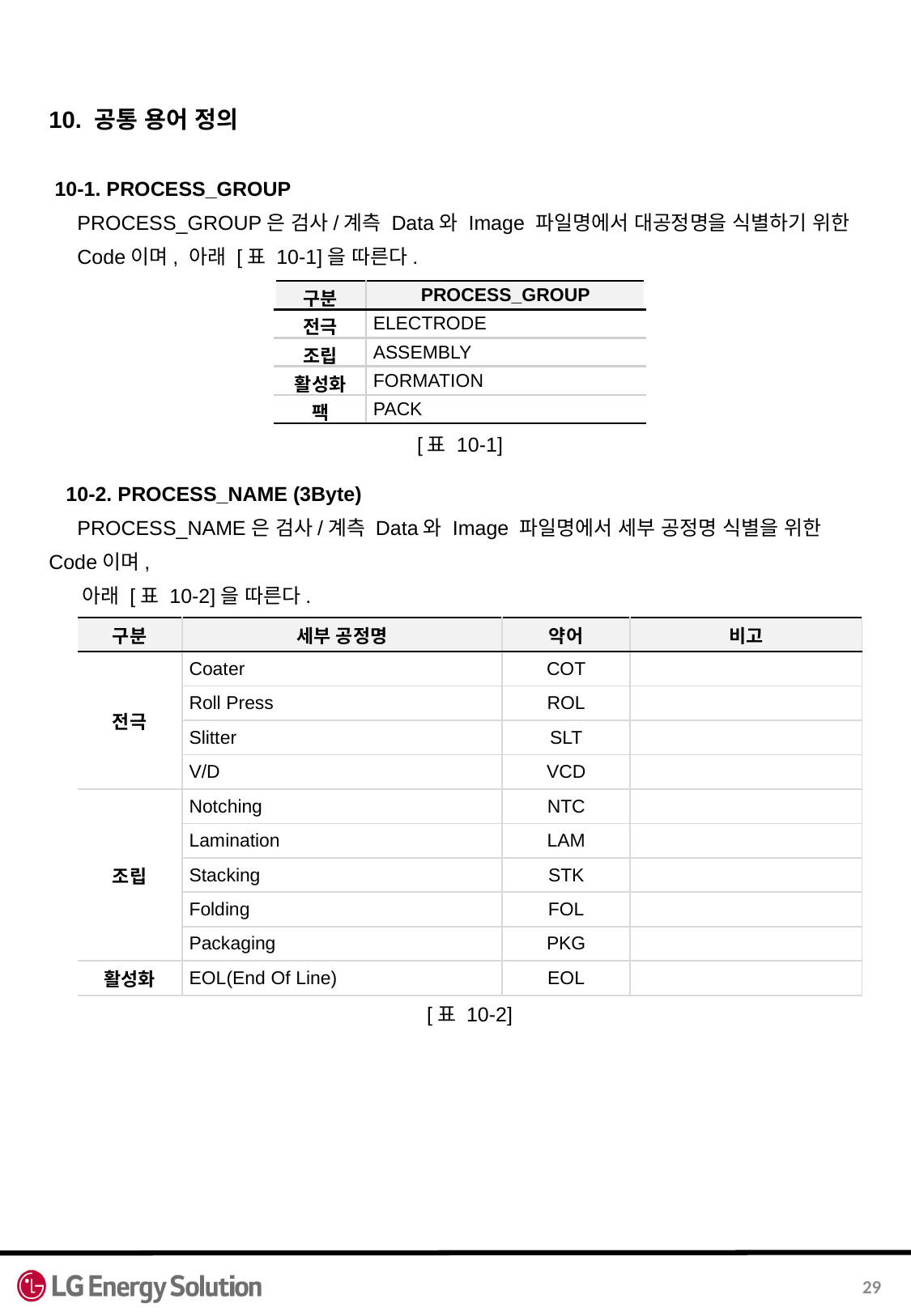

10. 공통 용어 정의

 10-1. PROCESS_GROUP
     PROCESS_GROUP은 검사/계측 Data와 Image 파일명에서 대공정명을 식별하기 위한
     Code이며, 아래 [표 10-1]을 따른다.

   10-2. PROCESS_NAME (3Byte)
     PROCESS_NAME은 검사/계측 Data와 Image 파일명에서 세부 공정명 식별을 위한 Code이며,
     아래 [표 10-2]을 따른다.

| 구분 | PROCESS\_GROUP |
| --- | --- |
| 전극 | ELECTRODE |
| 조립 | ASSEMBLY |
| 활성화 | FORMATION |
| 팩 | PACK |
[표 10-1]
| 구분 | 세부 공정명 | 약어 | 비고 |
| --- | --- | --- | --- |
| 전극 | Coater | COT |  |
|  | Roll Press | ROL |  |
|  | Slitter | SLT |  |
|  | V/D | VCD |  |
| 조립 | Notching | NTC |  |
|  | Lamination | LAM |  |
|  | Stacking | STK |  |
|  | Folding | FOL |  |
|  | Packaging | PKG |  |
| 활성화 | EOL(End Of Line) | EOL |  |
[표 10-2]
29